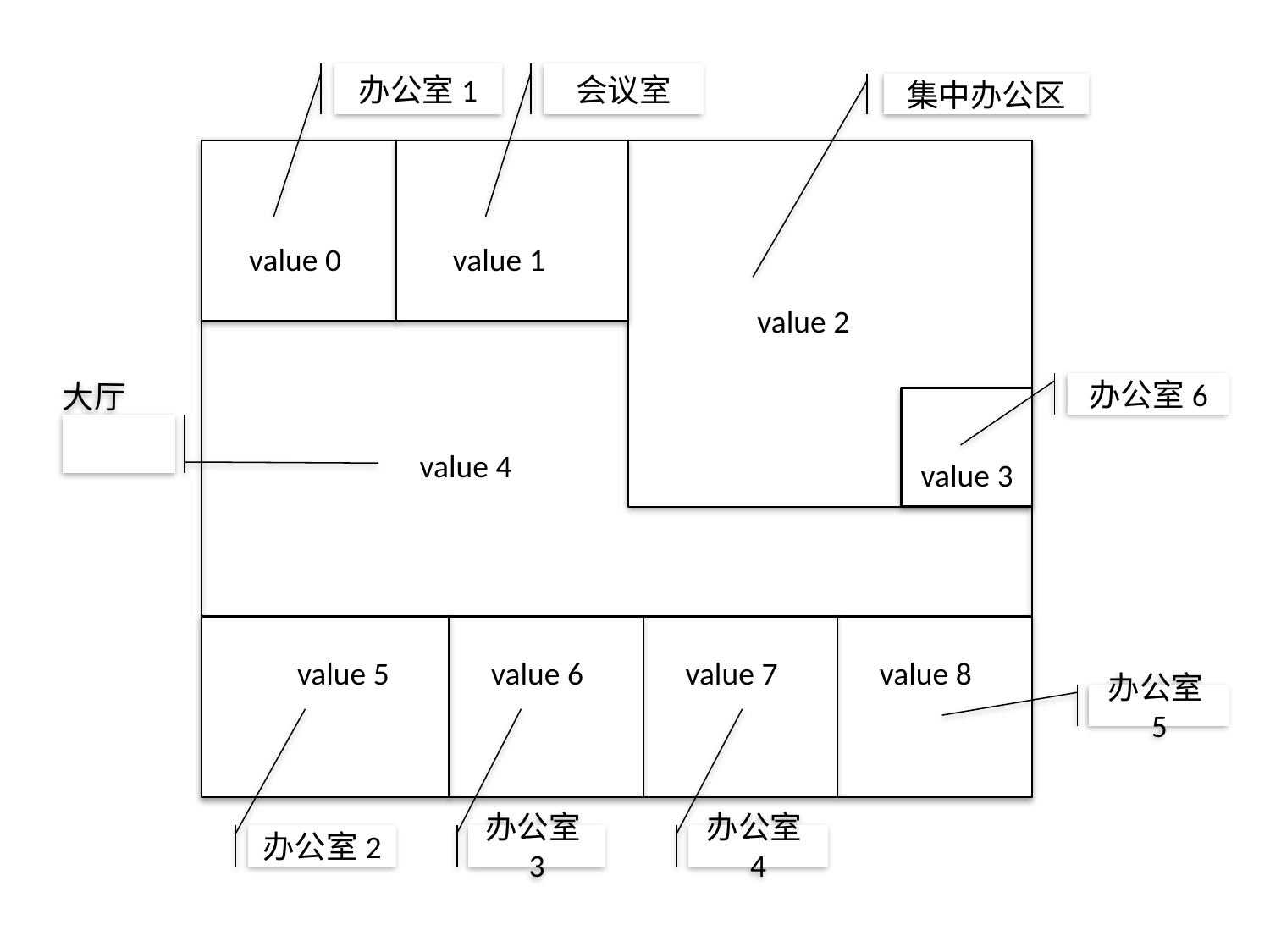

办公室1
会议室
集中办公区

value 0
value 1
value 2
办公室6

大厅
value 4
value 3

value 5
value 6
value 7
value 8
办公室5
办公室2
办公室3
办公室4